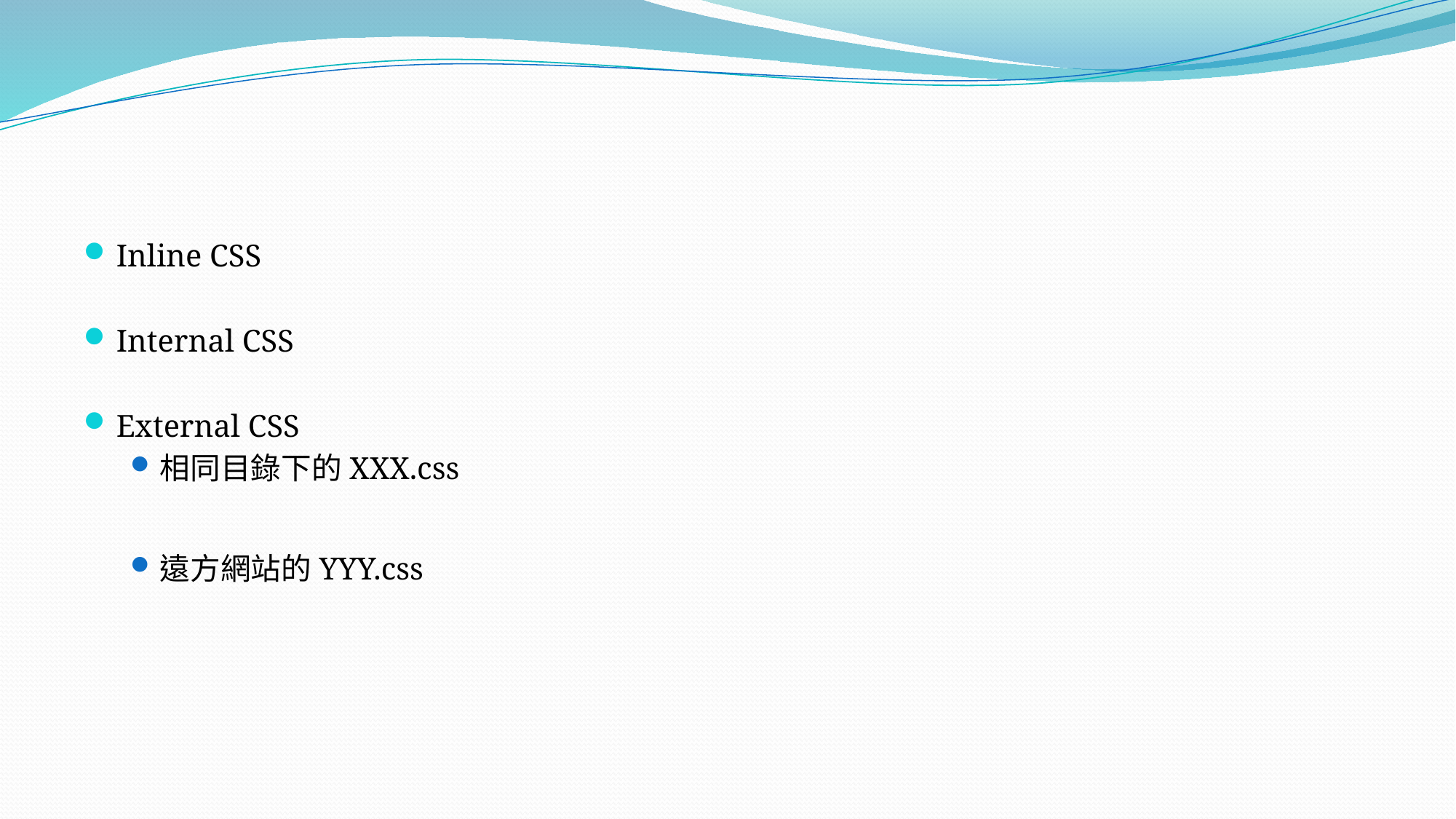

Inline CSS

Internal CSS

External CSS
相同目錄下的XXX.css

遠方網站的YYY.css